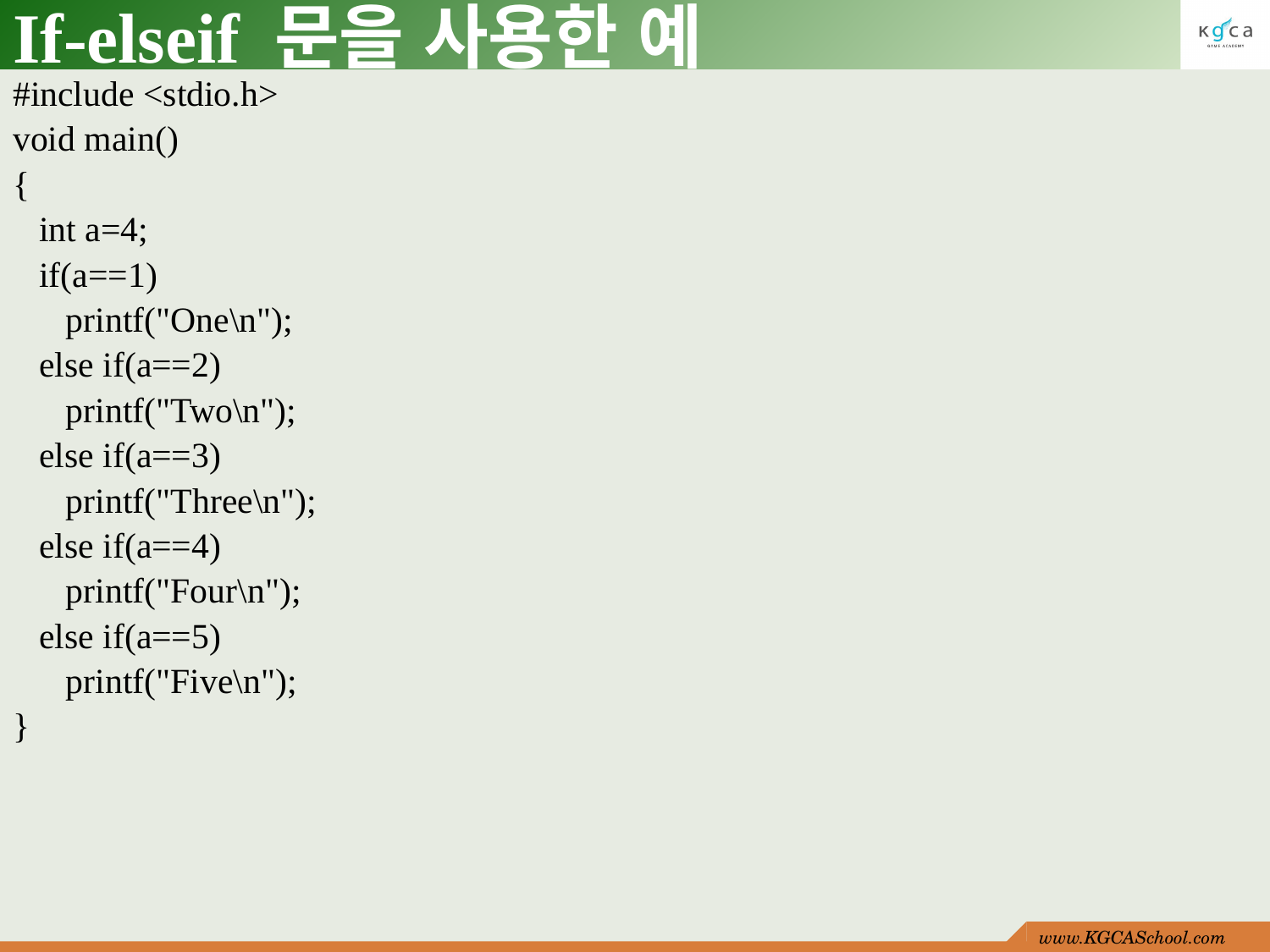

# If-elseif 문을 사용한 예
#include <stdio.h>
void main()
{
   int a=4;
   if(a==1)
      printf("One\n");
   else if(a==2)
      printf("Two\n");
   else if(a==3)
      printf("Three\n");
   else if(a==4)
      printf("Four\n");
   else if(a==5)
      printf("Five\n");
}